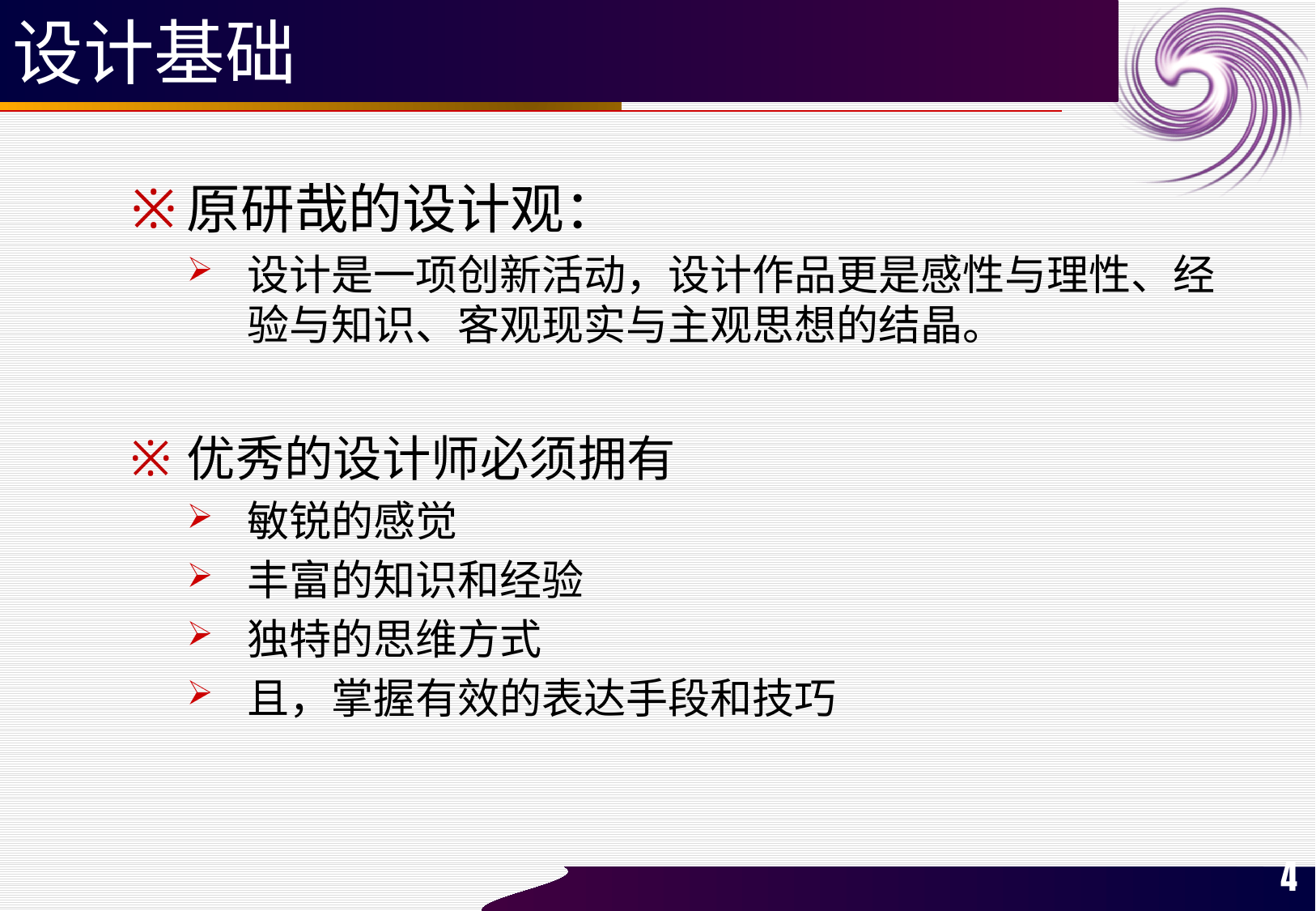

# 设计基础
原研哉的设计观：
设计是一项创新活动，设计作品更是感性与理性、经验与知识、客观现实与主观思想的结晶。

优秀的设计师必须拥有
敏锐的感觉
丰富的知识和经验
独特的思维方式
且，掌握有效的表达手段和技巧
4